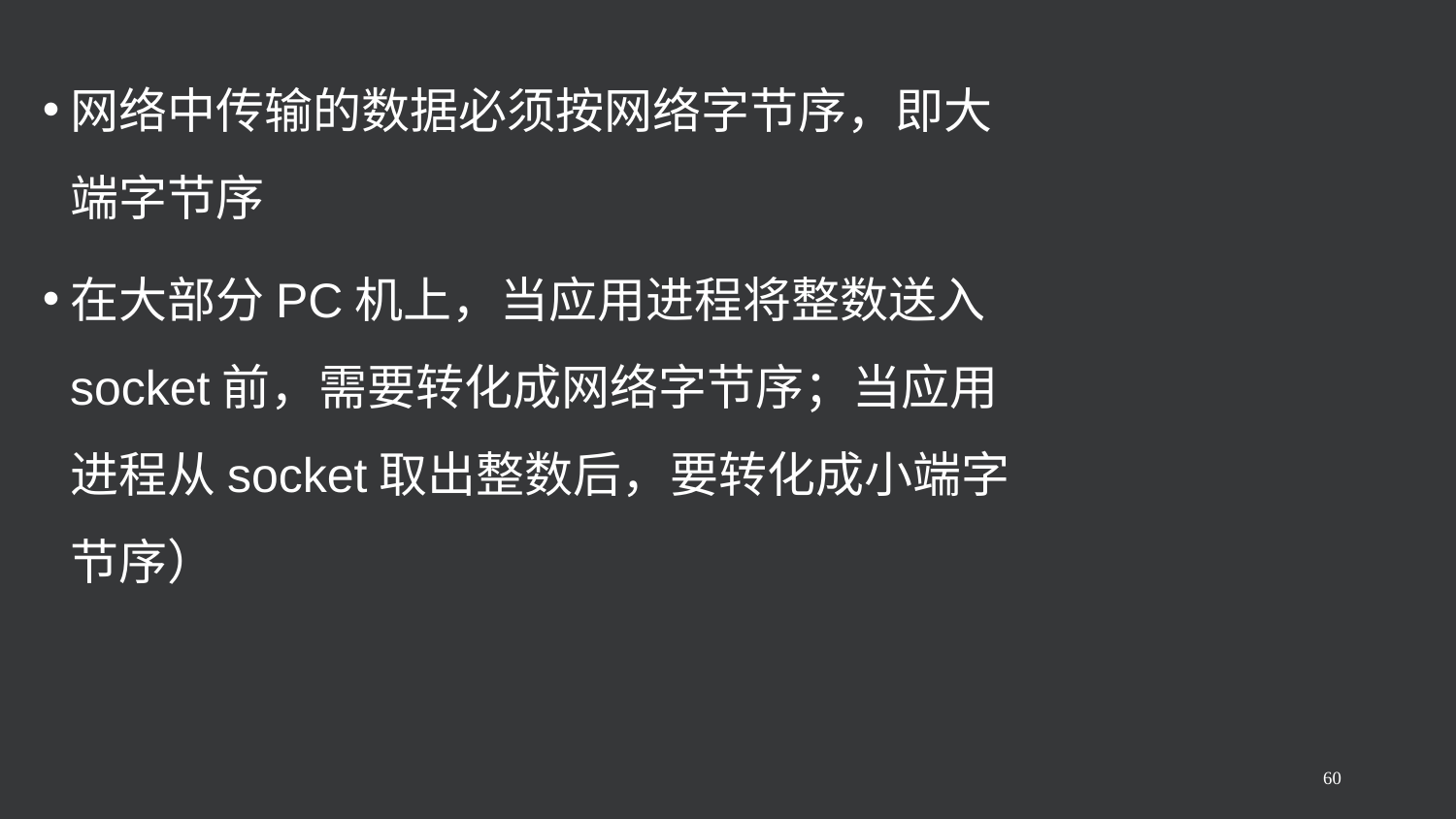

网络中传输的数据必须按网络字节序，即大端字节序
在大部分PC机上，当应用进程将整数送入socket前，需要转化成网络字节序；当应用进程从socket取出整数后，要转化成小端字节序）
60